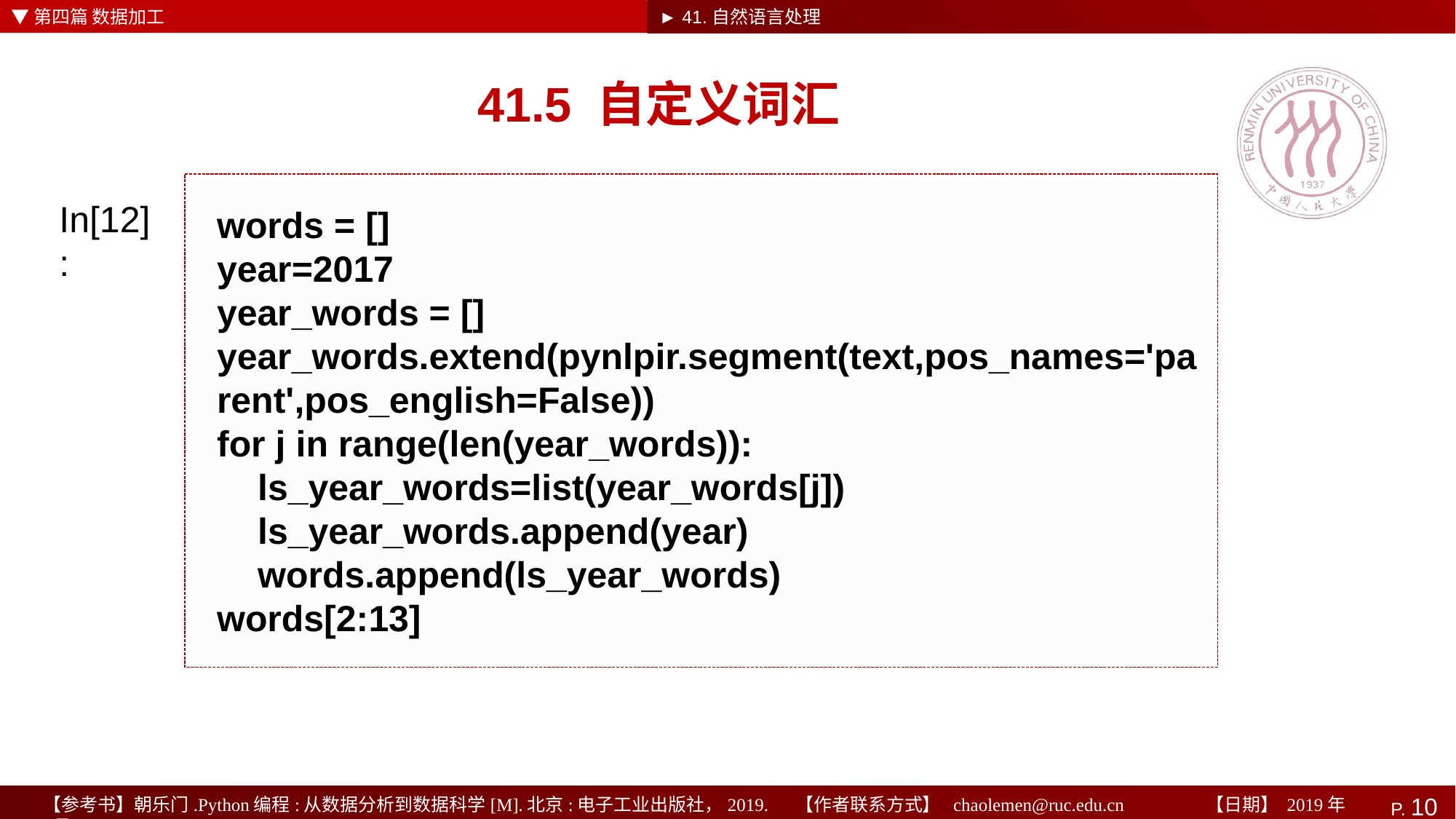

▼第四篇 数据加工
► 41.自然语言处理
# 41.5 自定义词汇
words = []
year=2017
year_words = []
year_words.extend(pynlpir.segment(text,pos_names='parent',pos_english=False))
for j in range(len(year_words)):
    ls_year_words=list(year_words[j])
    ls_year_words.append(year)
    words.append(ls_year_words)
words[2:13]
In[12]: